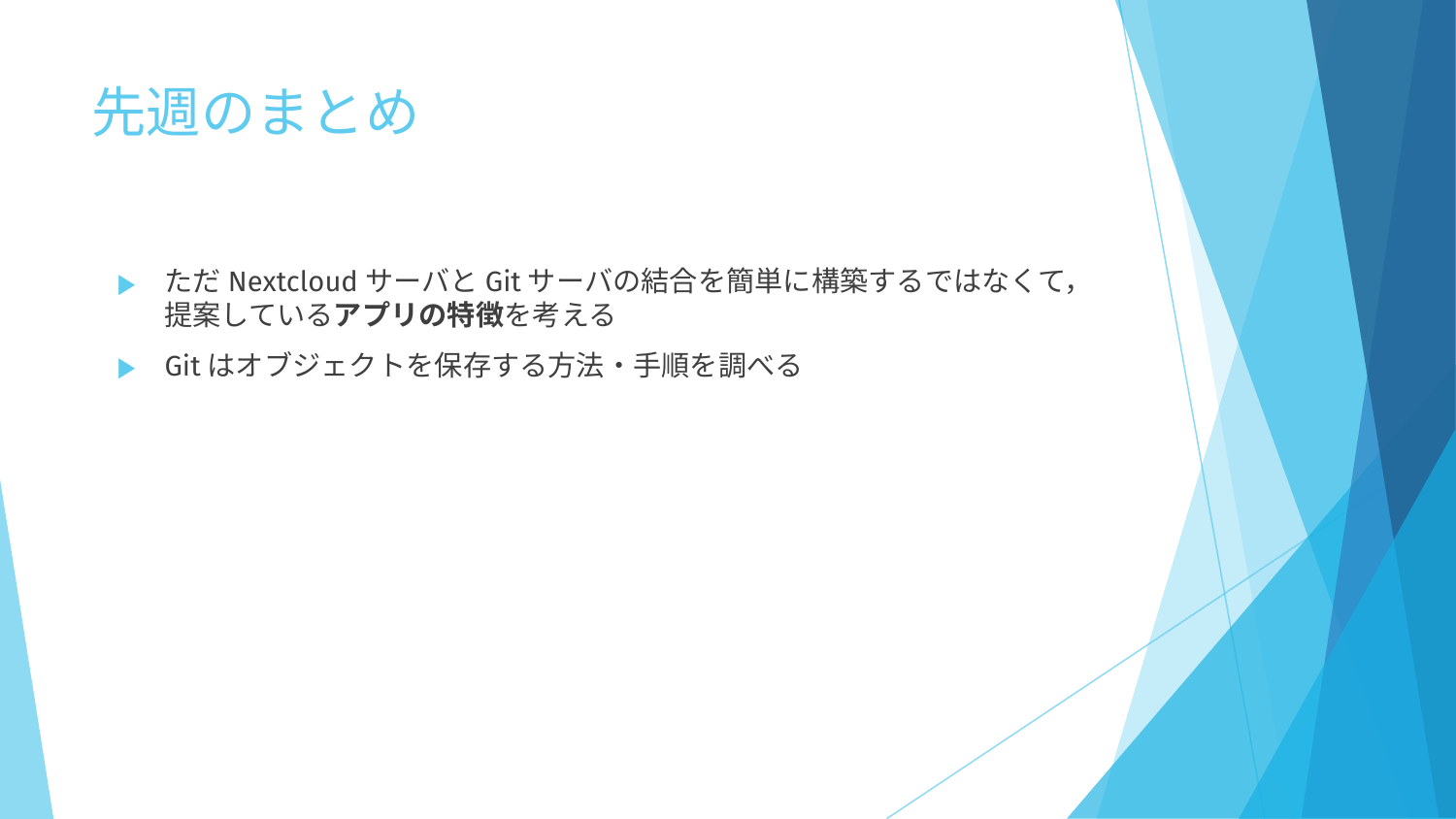

# 先週のまとめ
ただNextcloudサーバとGitサーバの結合を簡単に構築するではなくて，提案しているアプリの特徴を考える
Gitはオブジェクトを保存する方法・手順を調べる